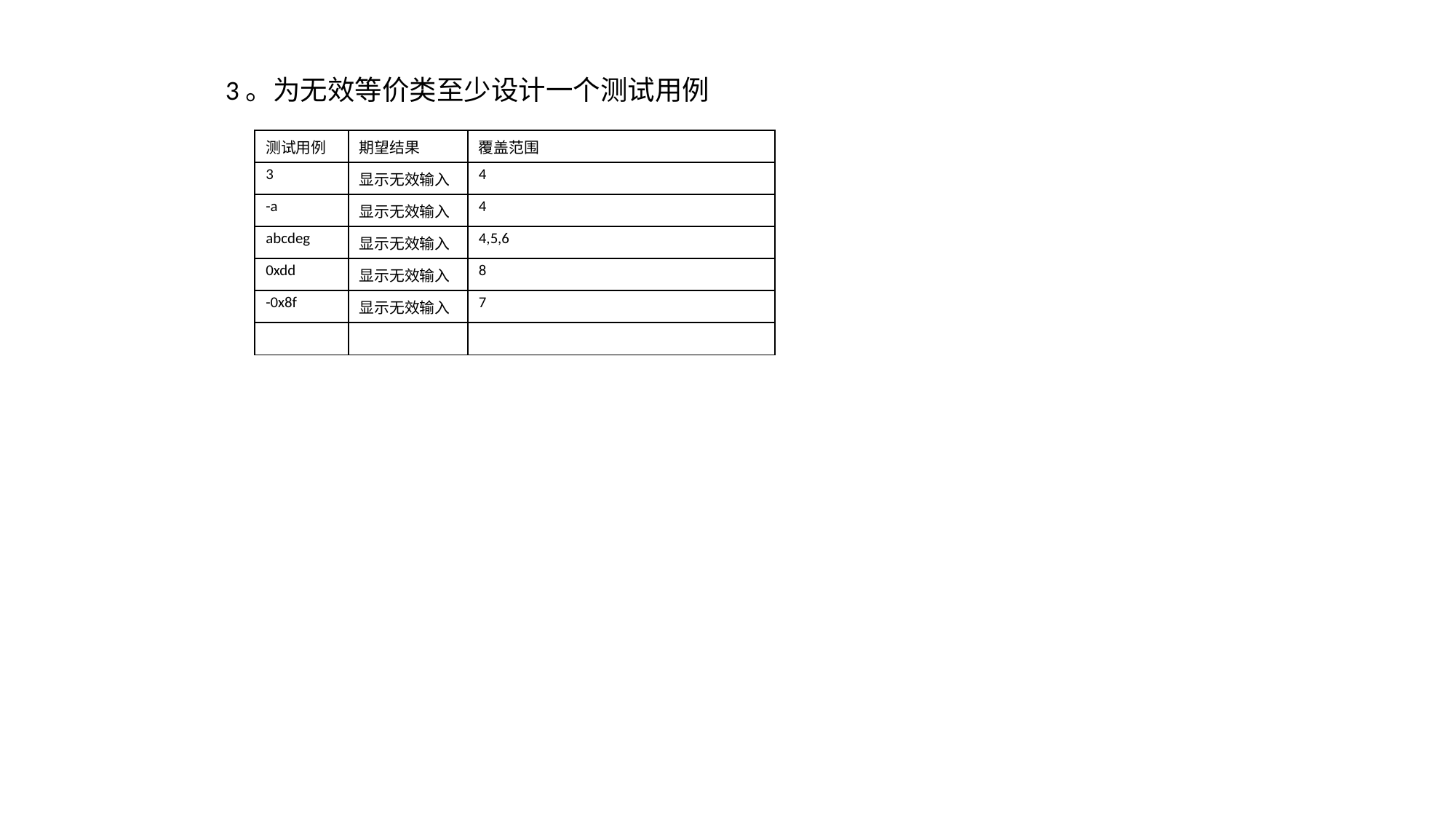

3。为无效等价类至少设计一个测试用例
| 测试用例 | 期望结果 | 覆盖范围 |
| --- | --- | --- |
| 3 | 显示无效输入 | 4 |
| -a | 显示无效输入 | 4 |
| abcdeg | 显示无效输入 | 4,5,6 |
| 0xdd | 显示无效输入 | 8 |
| -0x8f | 显示无效输入 | 7 |
|  |  |  |